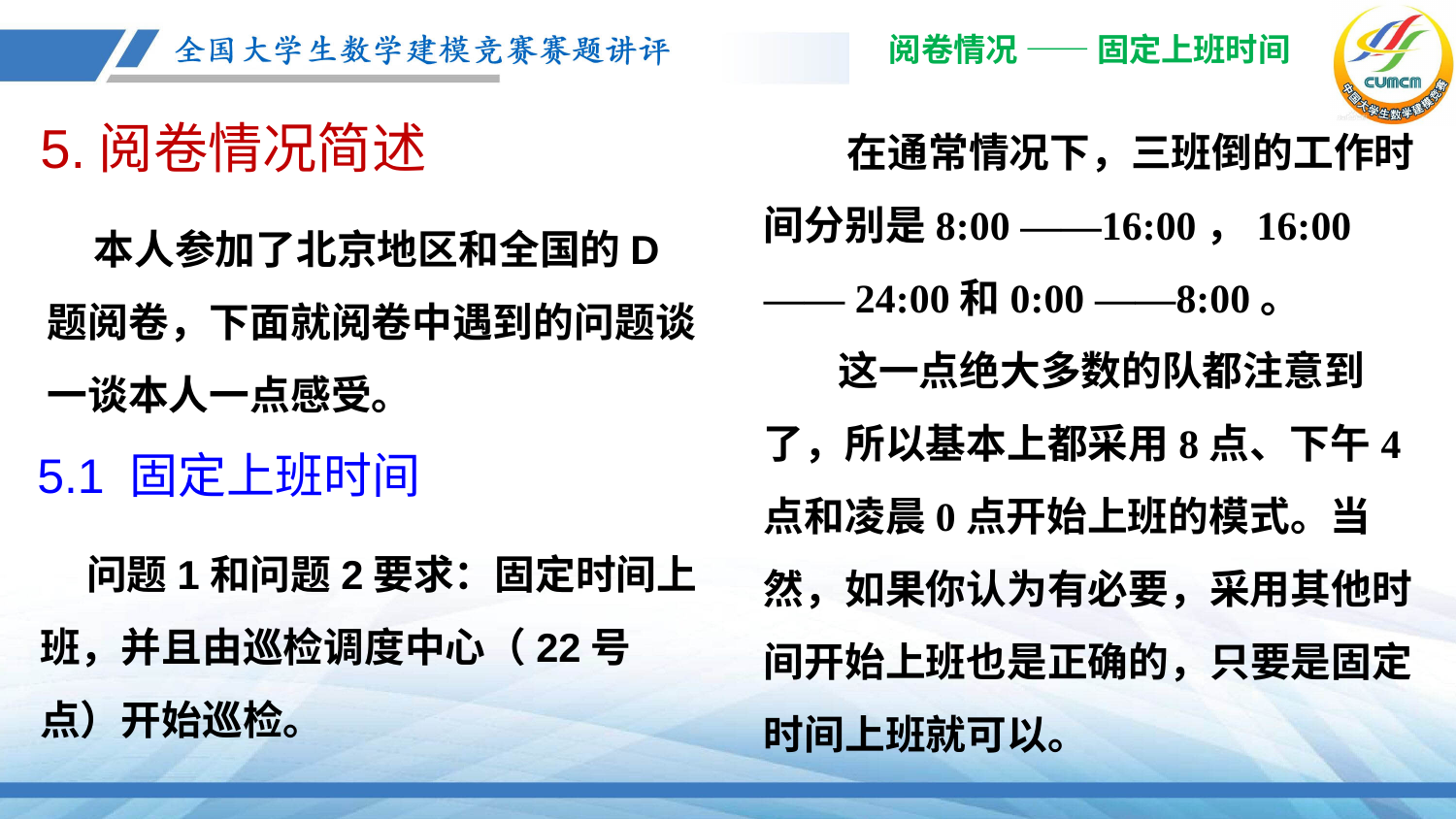

阅卷情况 —— 固定上班时间
        在通常情况下，三班倒的工作时间分别是8:00 ——16:00，16:00 —— 24:00和0:00 ——8:00。
       这一点绝大多数的队都注意到了，所以基本上都采用8点、下午4点和凌晨0点开始上班的模式。当然，如果你认为有必要，采用其他时间开始上班也是正确的，只要是固定时间上班就可以。
5.阅卷情况简述
    本人参加了北京地区和全国的D题阅卷，下面就阅卷中遇到的问题谈一谈本人一点感受。
5.1 固定上班时间
    问题1和问题2要求：固定时间上班，并且由巡检调度中心（22号点）开始巡检。